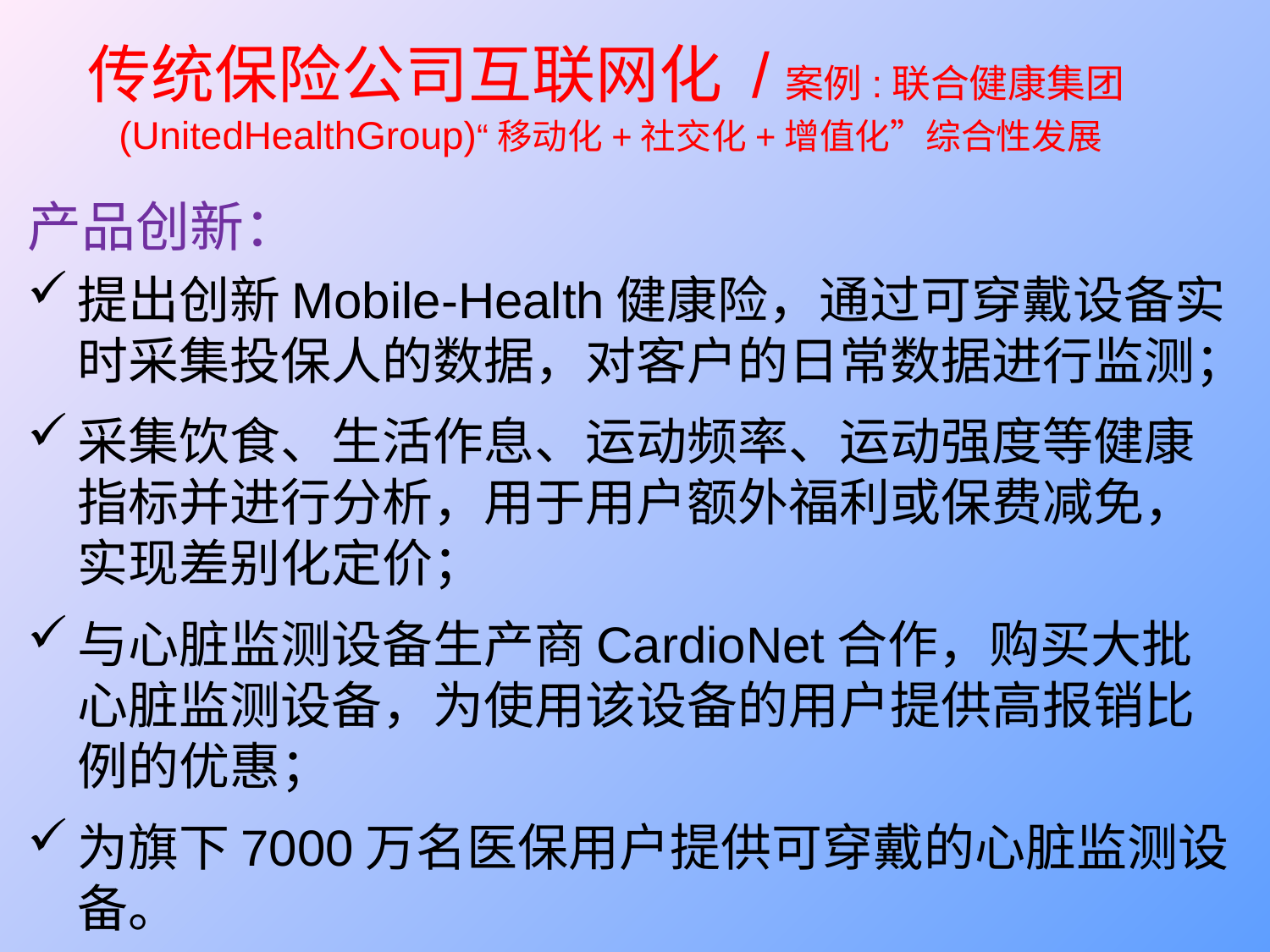

# 传统保险公司互联网化 /案例:联合健康集团(UnitedHealthGroup)“移动化+社交化+增值化”综合性发展
产品创新：
提出创新Mobile-Health健康险，通过可穿戴设备实时采集投保人的数据，对客户的日常数据进行监测；
采集饮食、生活作息、运动频率、运动强度等健康指标并进行分析，用于用户额外福利或保费减免，实现差别化定价；
与心脏监测设备生产商CardioNet合作，购买大批心脏监测设备，为使用该设备的用户提供高报销比例的优惠；
为旗下7000万名医保用户提供可穿戴的心脏监测设备。